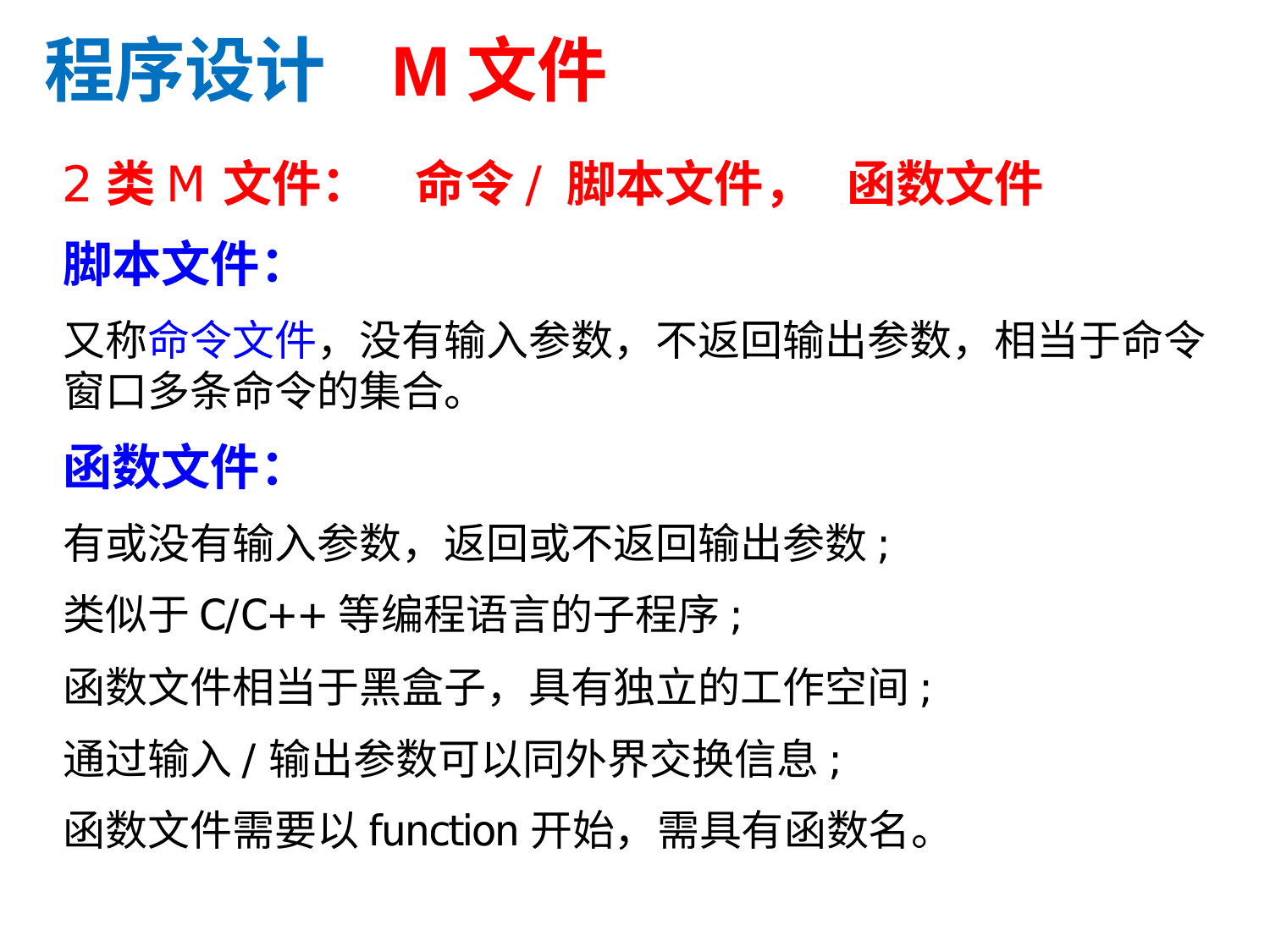

程序设计   M文件
2类M文件：    命令/脚本文件，   函数文件
脚本文件：
又称命令文件，没有输入参数，不返回输出参数，相当于命令窗口多条命令的集合。
函数文件：
有或没有输入参数，返回或不返回输出参数;
类似于C/C++等编程语言的子程序;
函数文件相当于黑盒子，具有独立的工作空间;
通过输入/输出参数可以同外界交换信息;
函数文件需要以function开始，需具有函数名。